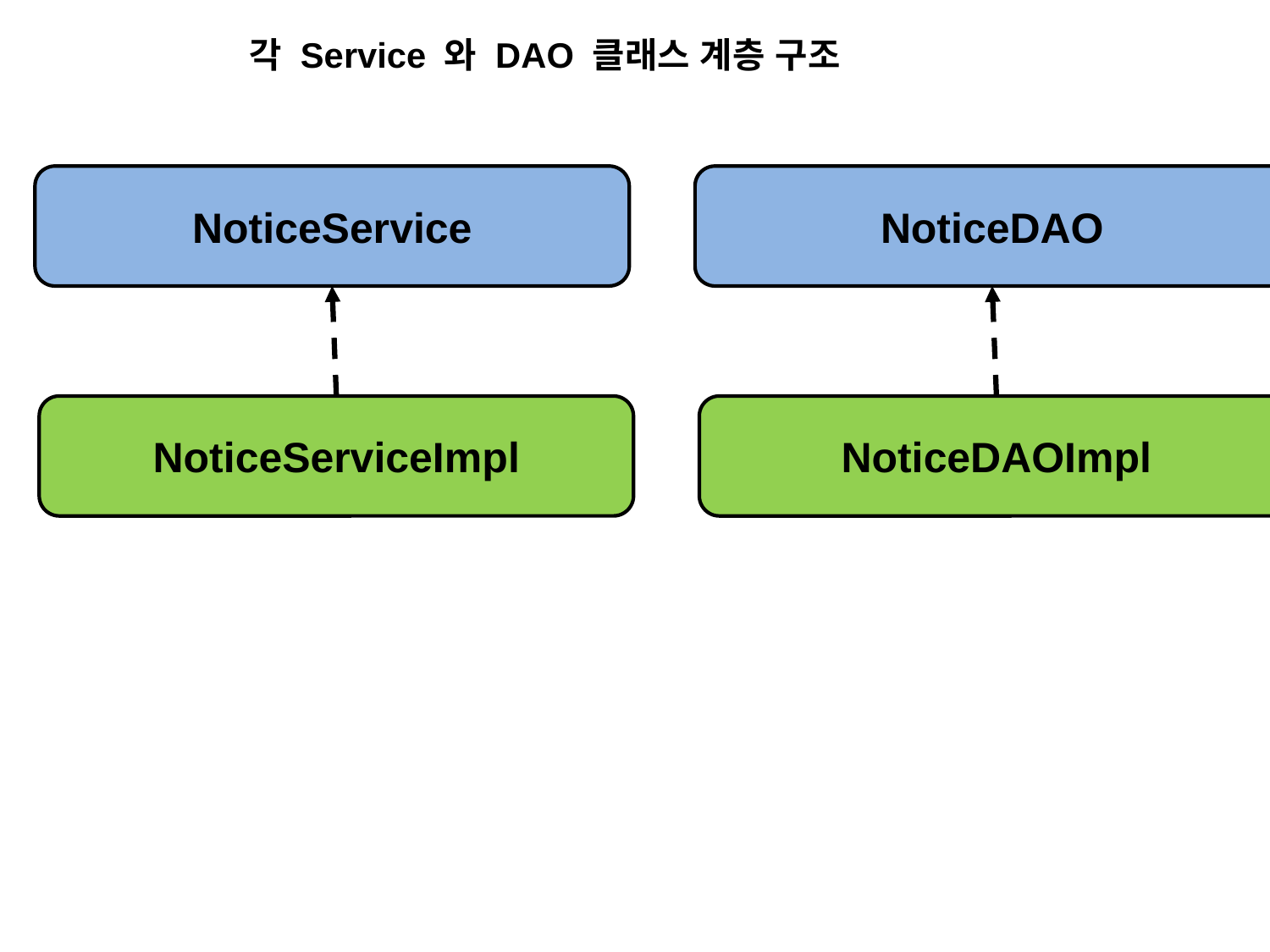

각 Service 와 DAO 클래스 계층 구조
NoticeService
NoticeDAO
NoticeServiceImpl
NoticeDAOImpl